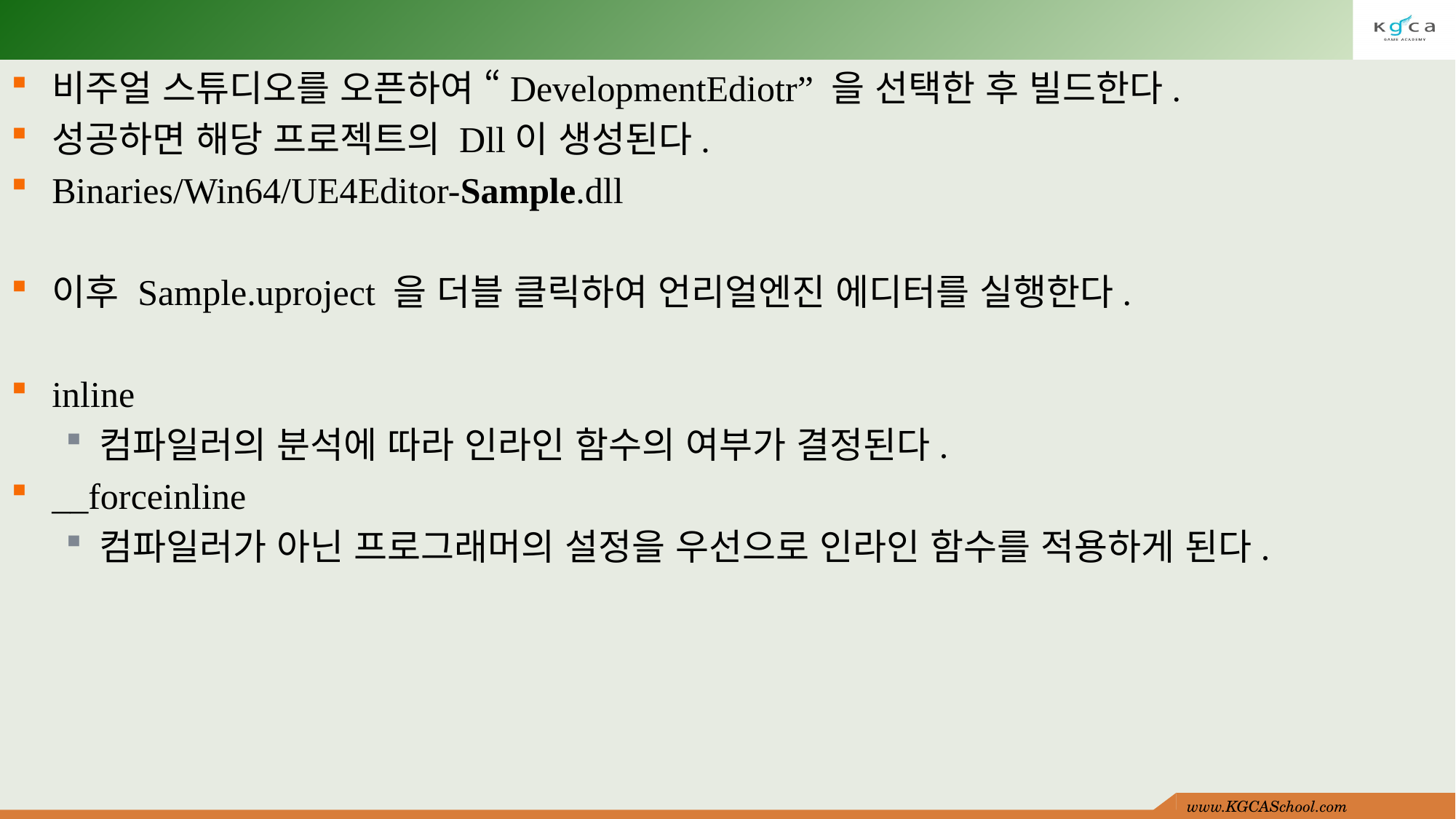

#
비주얼 스튜디오를 오픈하여 “DevelopmentEdiotr” 을 선택한 후 빌드한다.
성공하면 해당 프로젝트의 Dll이 생성된다.
Binaries/Win64/UE4Editor-Sample.dll

이후 Sample.uproject 을 더블 클릭하여 언리얼엔진 에디터를 실행한다.

inline
컴파일러의 분석에 따라 인라인 함수의 여부가 결정된다.
__forceinline
컴파일러가 아닌 프로그래머의 설정을 우선으로 인라인 함수를 적용하게 된다.